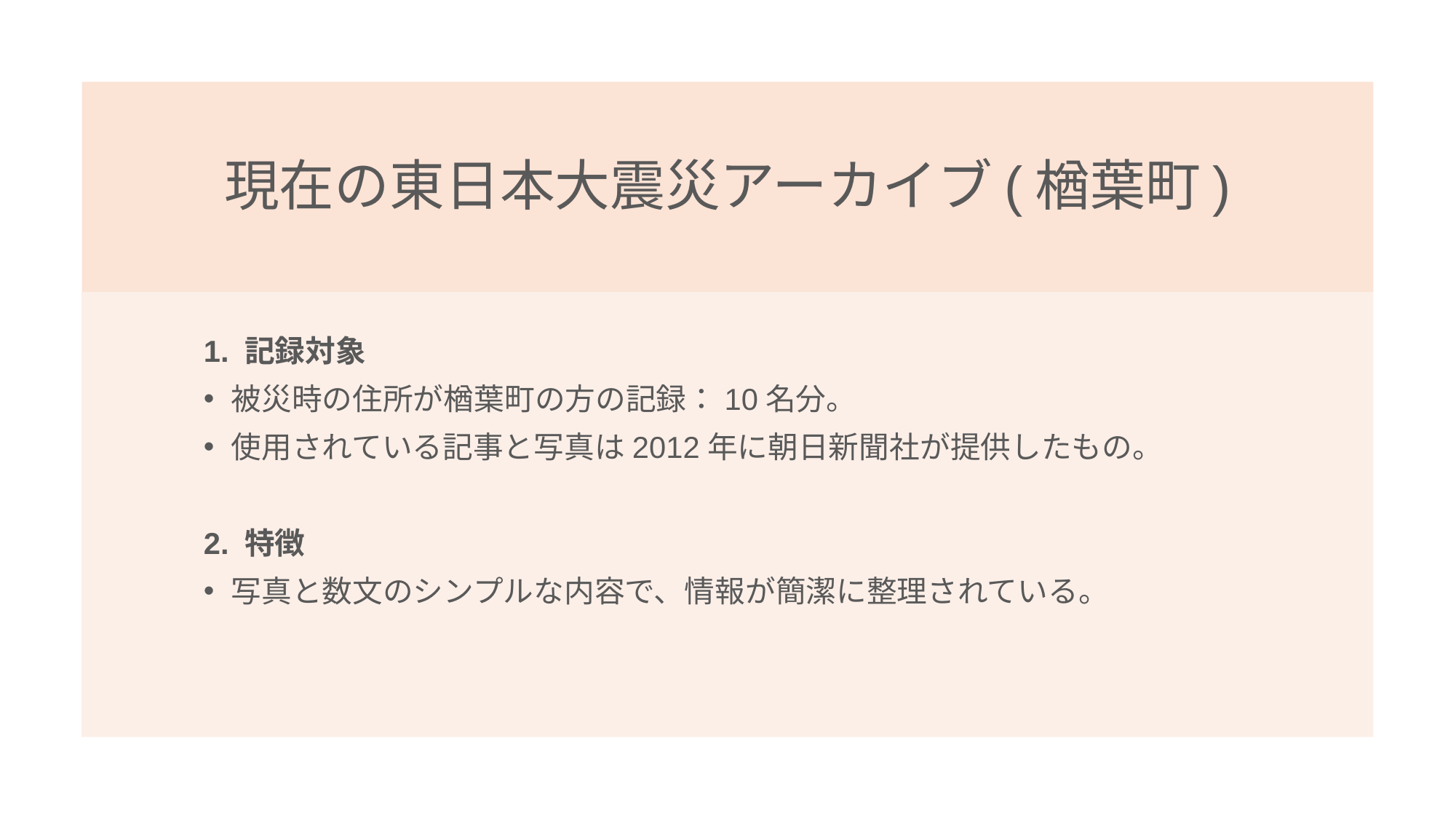

# 現在の東日本大震災アーカイブ(楢葉町)

1. 記録対象
被災時の住所が楢葉町の方の記録：10名分。
使用されている記事と写真は2012年に朝日新聞社が提供したもの。

2. 特徴
写真と数文のシンプルな内容で、情報が簡潔に整理されている。